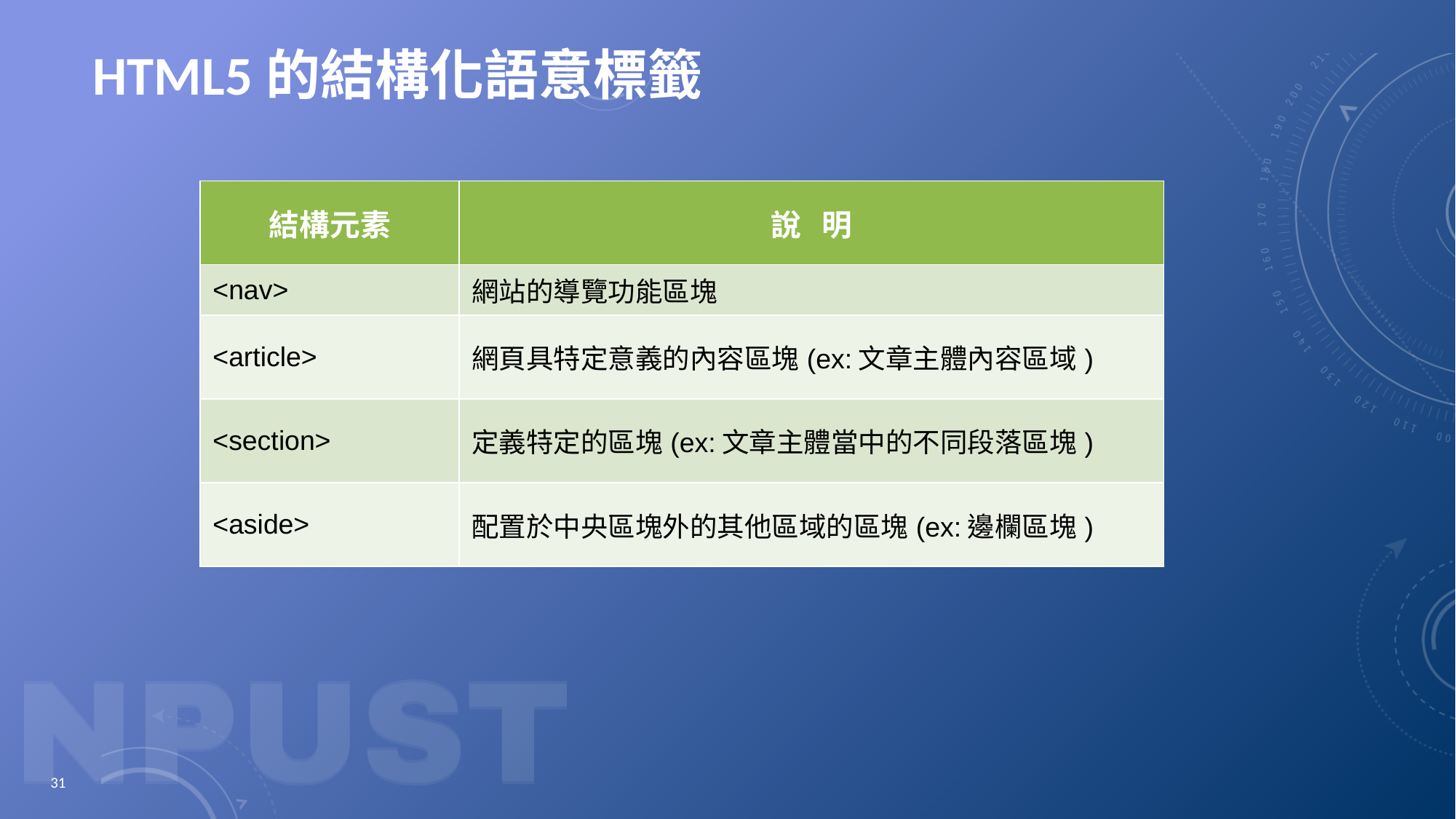

# HTML5的結構化語意標籤
| 結構元素 | 說 明 |
| --- | --- |
| <nav> | 網站的導覽功能區塊 |
| <article> | 網頁具特定意義的內容區塊(ex:文章主體內容區域) |
| <section> | 定義特定的區塊(ex:文章主體當中的不同段落區塊) |
| <aside> | 配置於中央區塊外的其他區域的區塊(ex:邊欄區塊) |
31